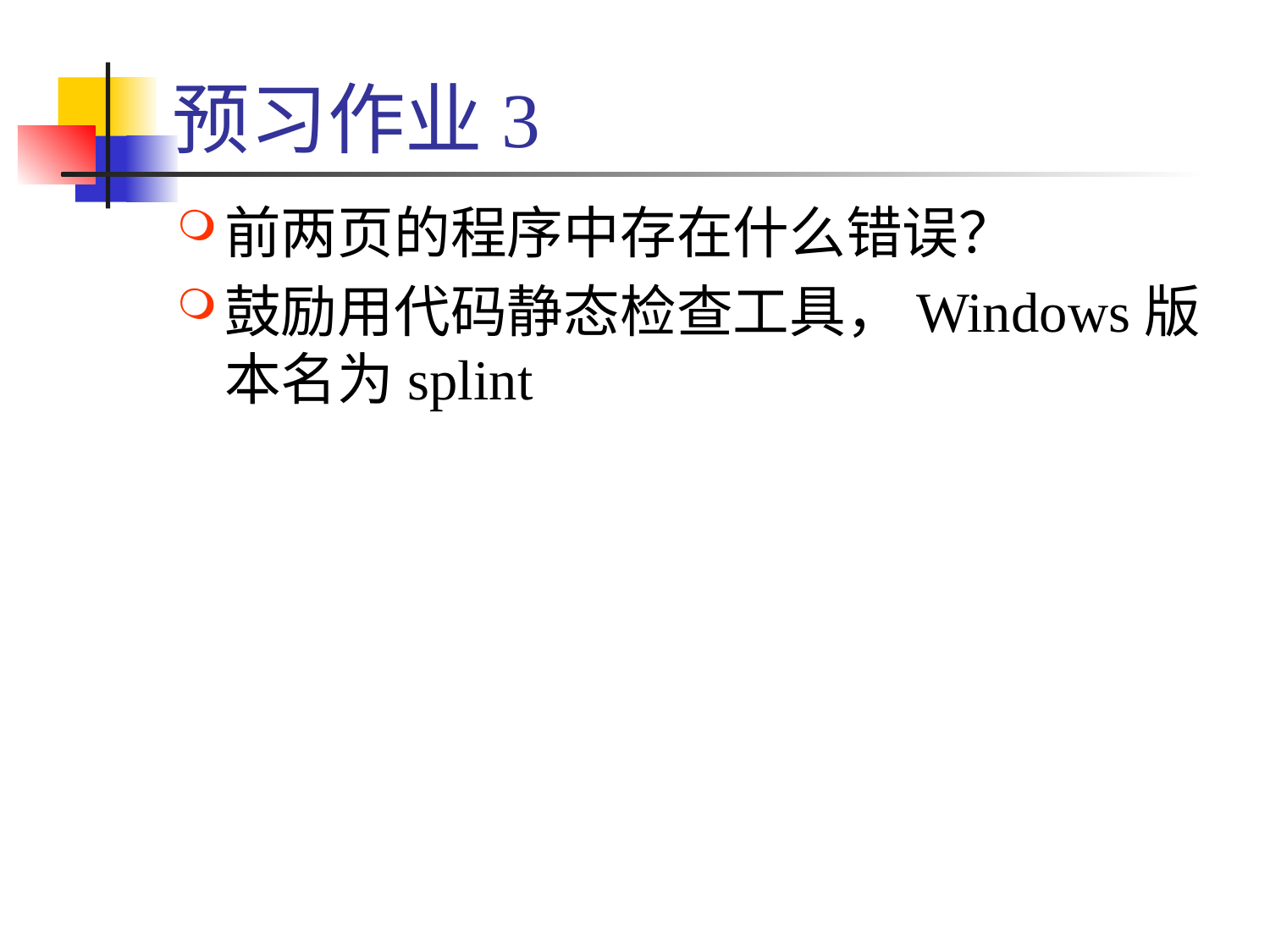

# 预习作业3
前两页的程序中存在什么错误？
鼓励用代码静态检查工具，Windows版本名为splint